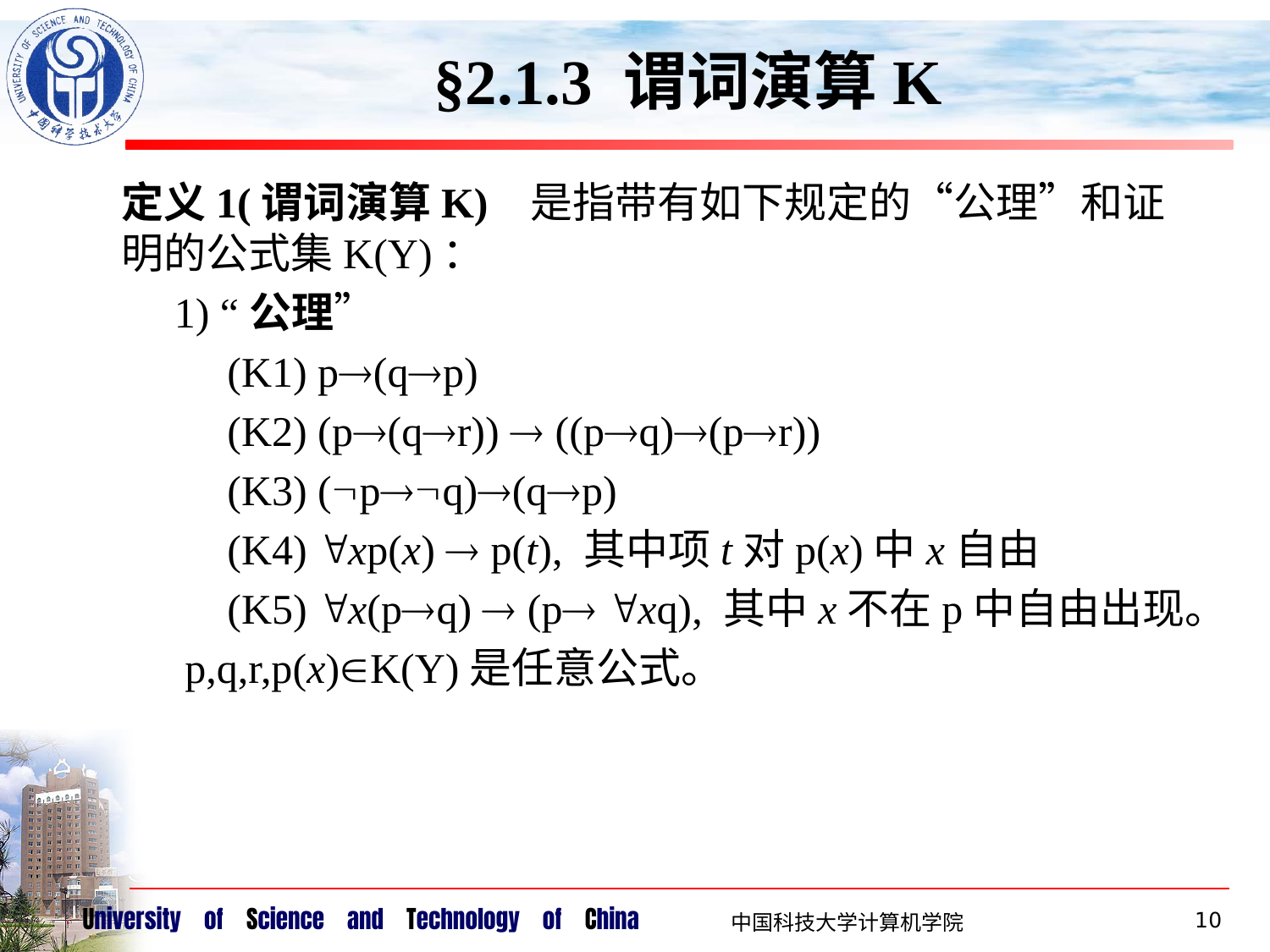

§2.1.3 谓词演算K
定义1(谓词演算K)   是指带有如下规定的“公理”和证明的公式集K(Y)：
     1) “公理”
          (K1) p→(q→p)
          (K2) (p→(q→r)) → ((p→q)→(p→r))
          (K3) (¬p→¬q)→(q→p)
          (K4) ∀xp(x) → p(t), 其中项t对p(x)中x自由
          (K5) ∀x(p→q) → (p→ ∀xq), 其中x不在p中自由出现。
      p,q,r,p(x)∈K(Y)是任意公式。